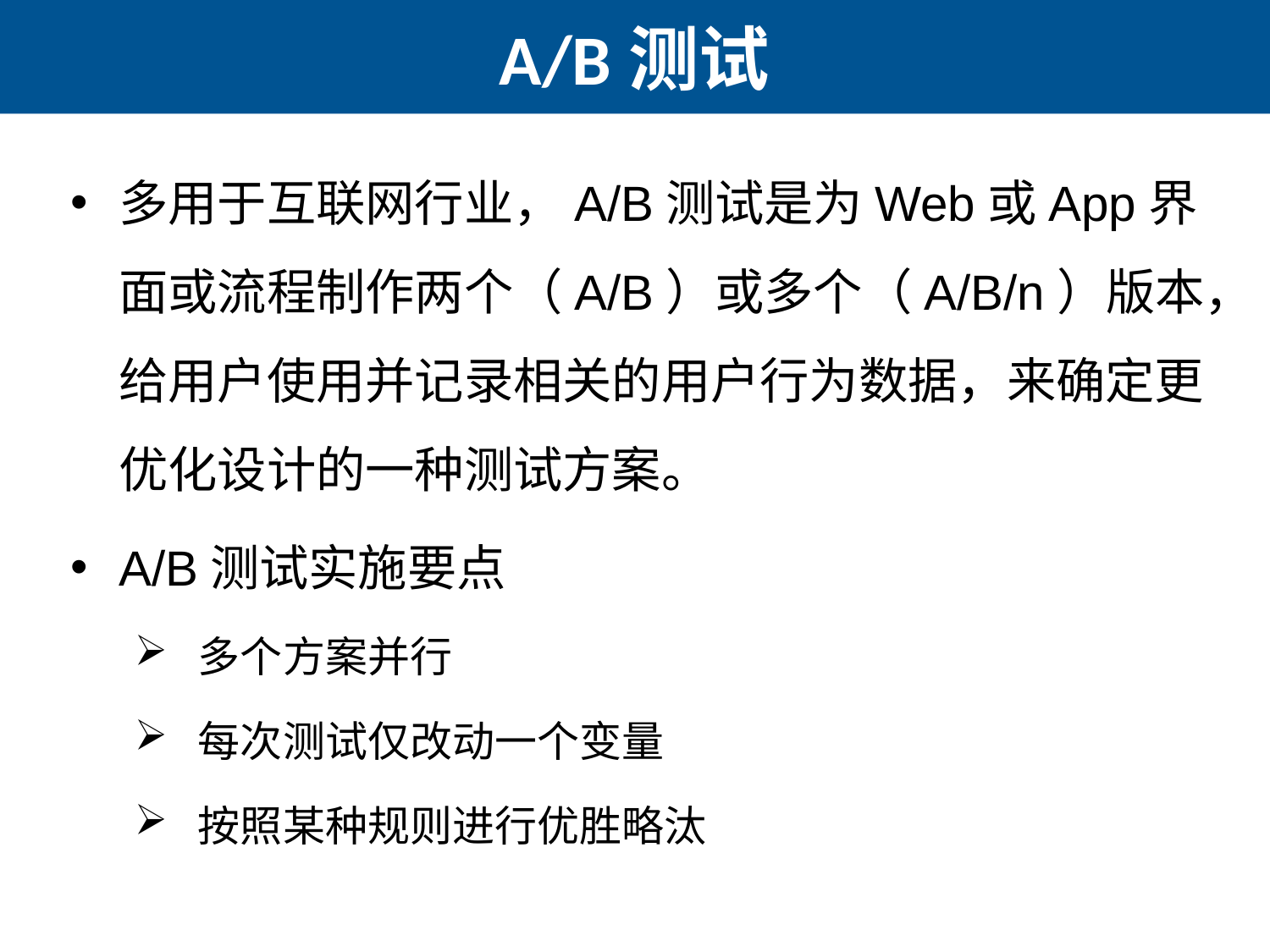

# A/B测试
多用于互联网行业，A/B测试是为Web或App界面或流程制作两个（A/B）或多个（A/B/n）版本，给用户使用并记录相关的用户行为数据，来确定更优化设计的一种测试方案。
A/B测试实施要点
多个方案并行
每次测试仅改动一个变量
按照某种规则进行优胜略汰